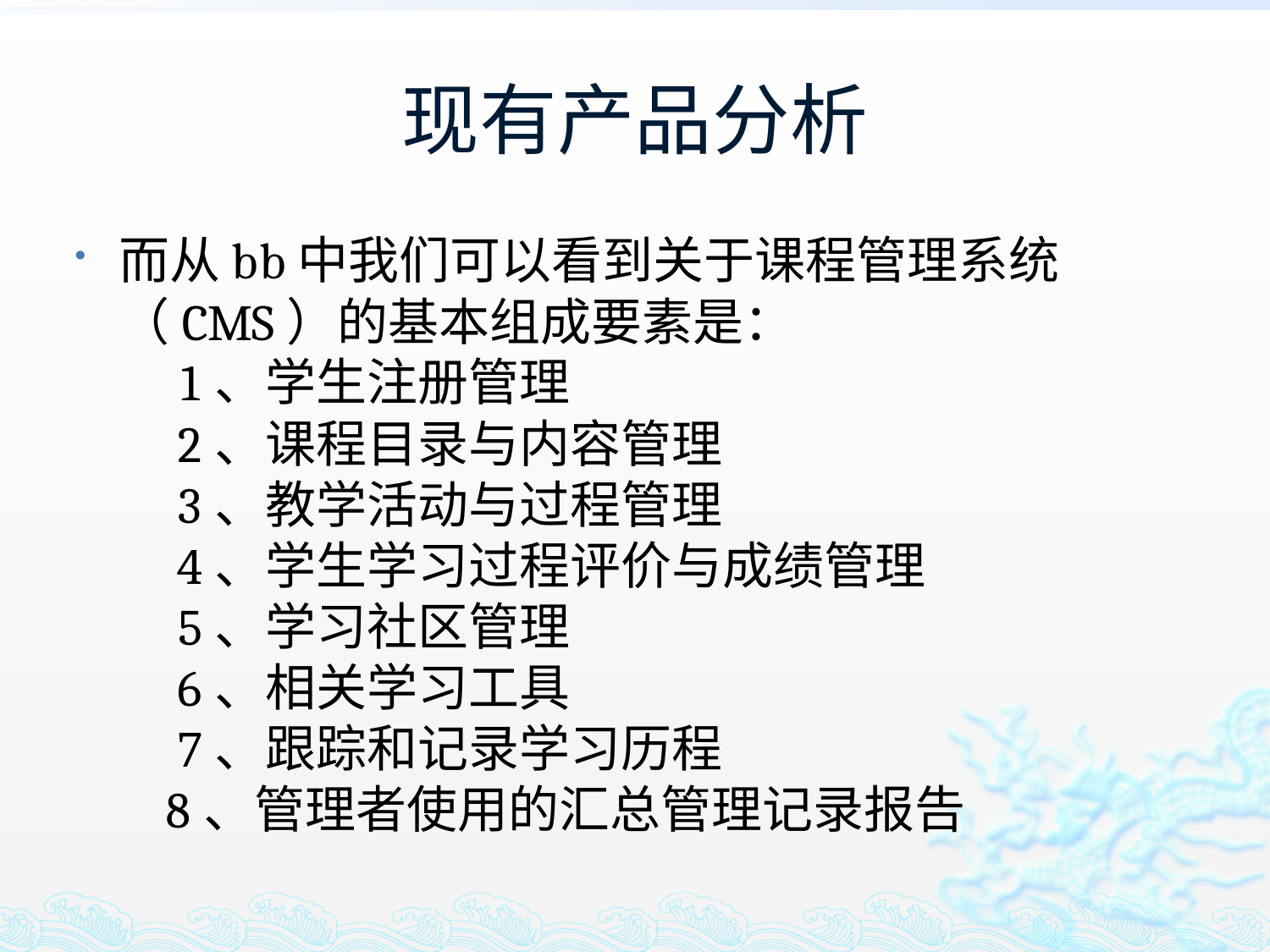

# 现有产品分析
而从bb中我们可以看到关于课程管理系统（CMS）的基本组成要素是：
    1、学生注册管理
    2、课程目录与内容管理
    3、教学活动与过程管理
    4、学生学习过程评价与成绩管理
    5、学习社区管理
    6、相关学习工具
    7、跟踪和记录学习历程
   8、管理者使用的汇总管理记录报告